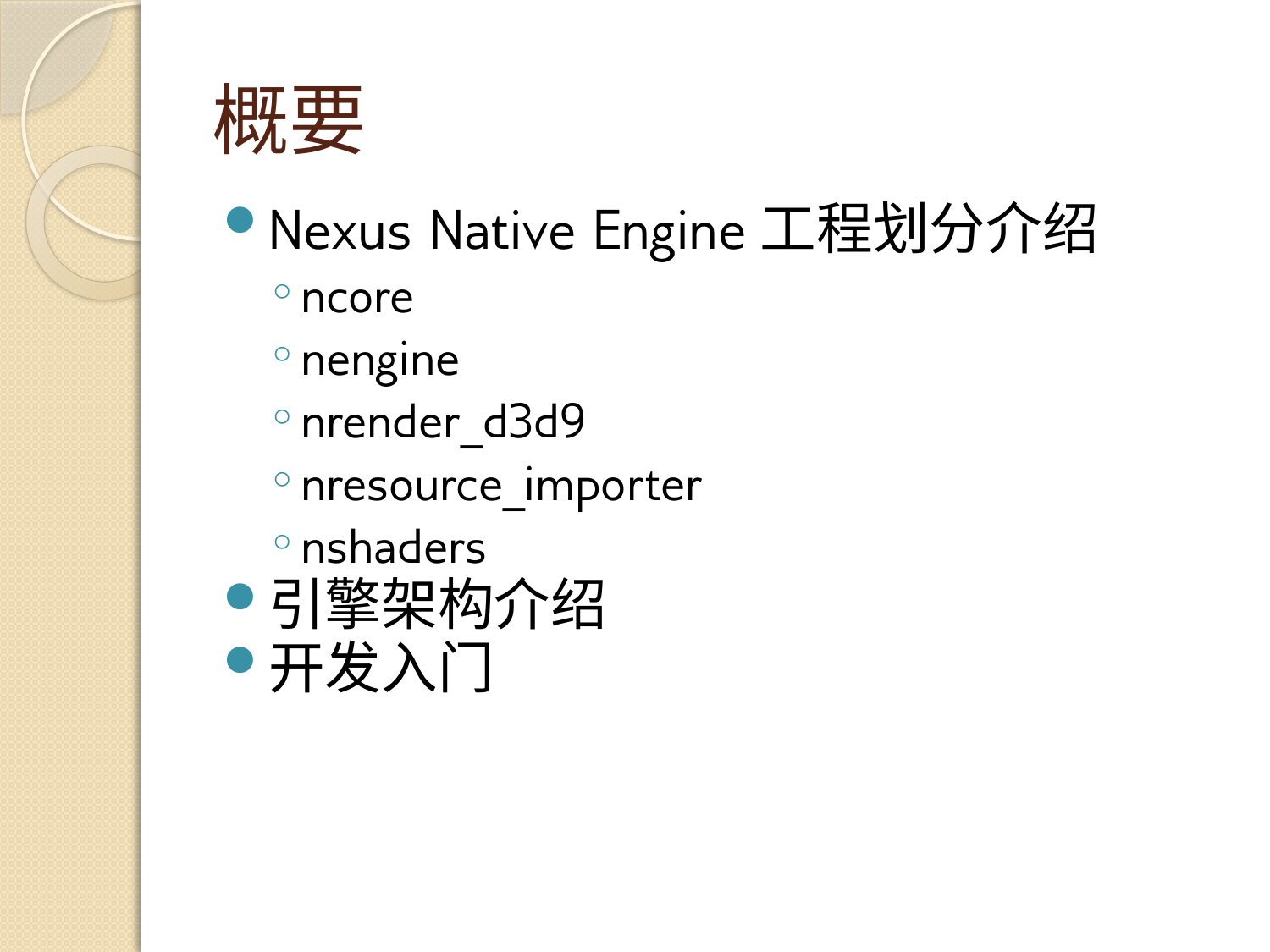

# 概要
Nexus Native Engine工程划分介绍
ncore
nengine
nrender_d3d9
nresource_importer
nshaders
引擎架构介绍
开发入门